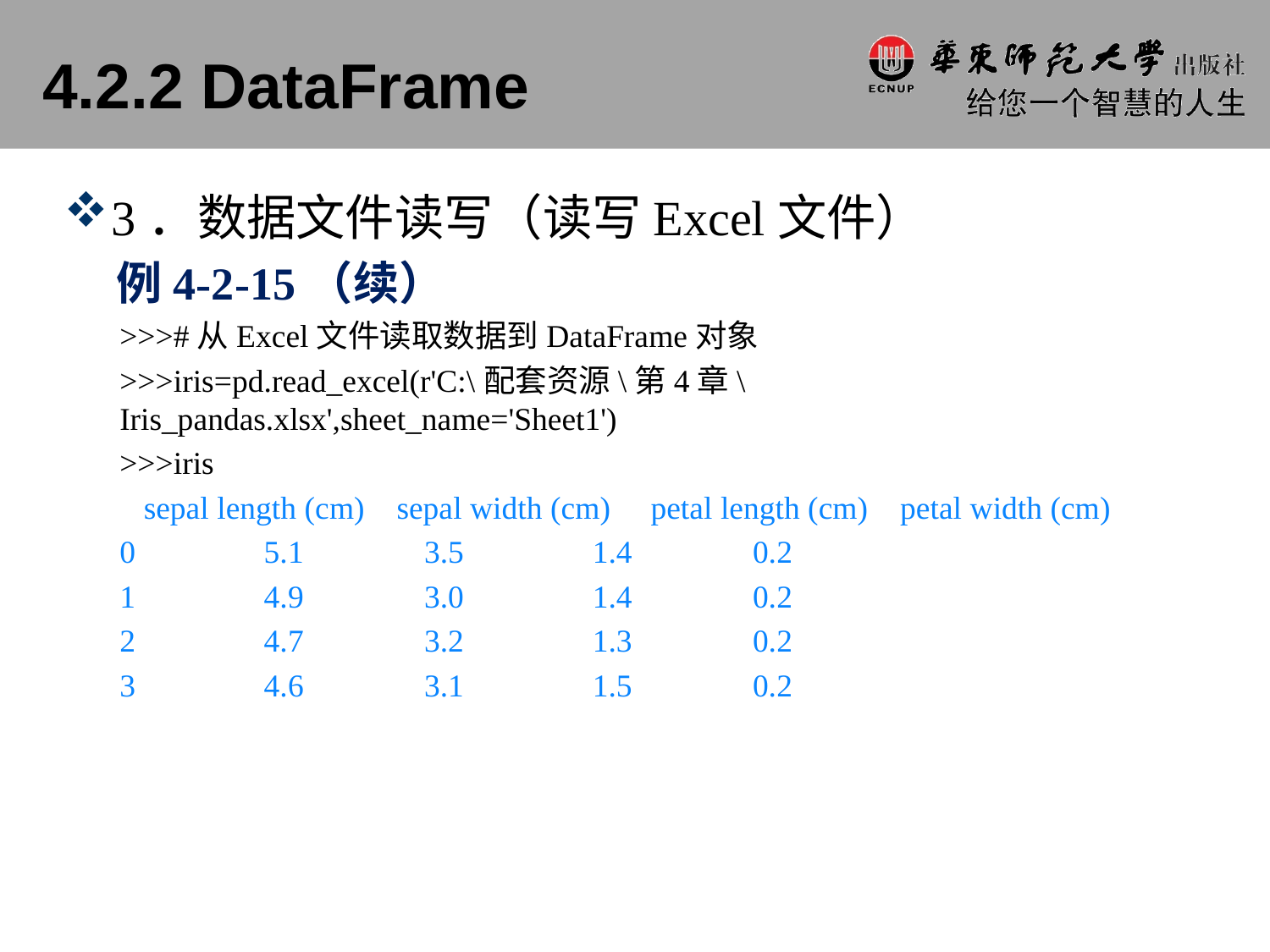

# 4.2.2 DataFrame
3．数据文件读写（读写Excel文件）
    例4-2-15（续）
>>>#从Excel文件读取数据到DataFrame对象
>>>iris=pd.read_excel(r'C:\配套资源\第4章\Iris_pandas.xlsx',sheet_name='Sheet1')
>>>iris
   sepal length (cm)    sepal width (cm)     petal length (cm)    petal width (cm)
0                5.1               3.5                1.4               0.2
1                4.9               3.0                1.4               0.2
2                4.7               3.2                1.3               0.2
3                4.6               3.1                1.5               0.2